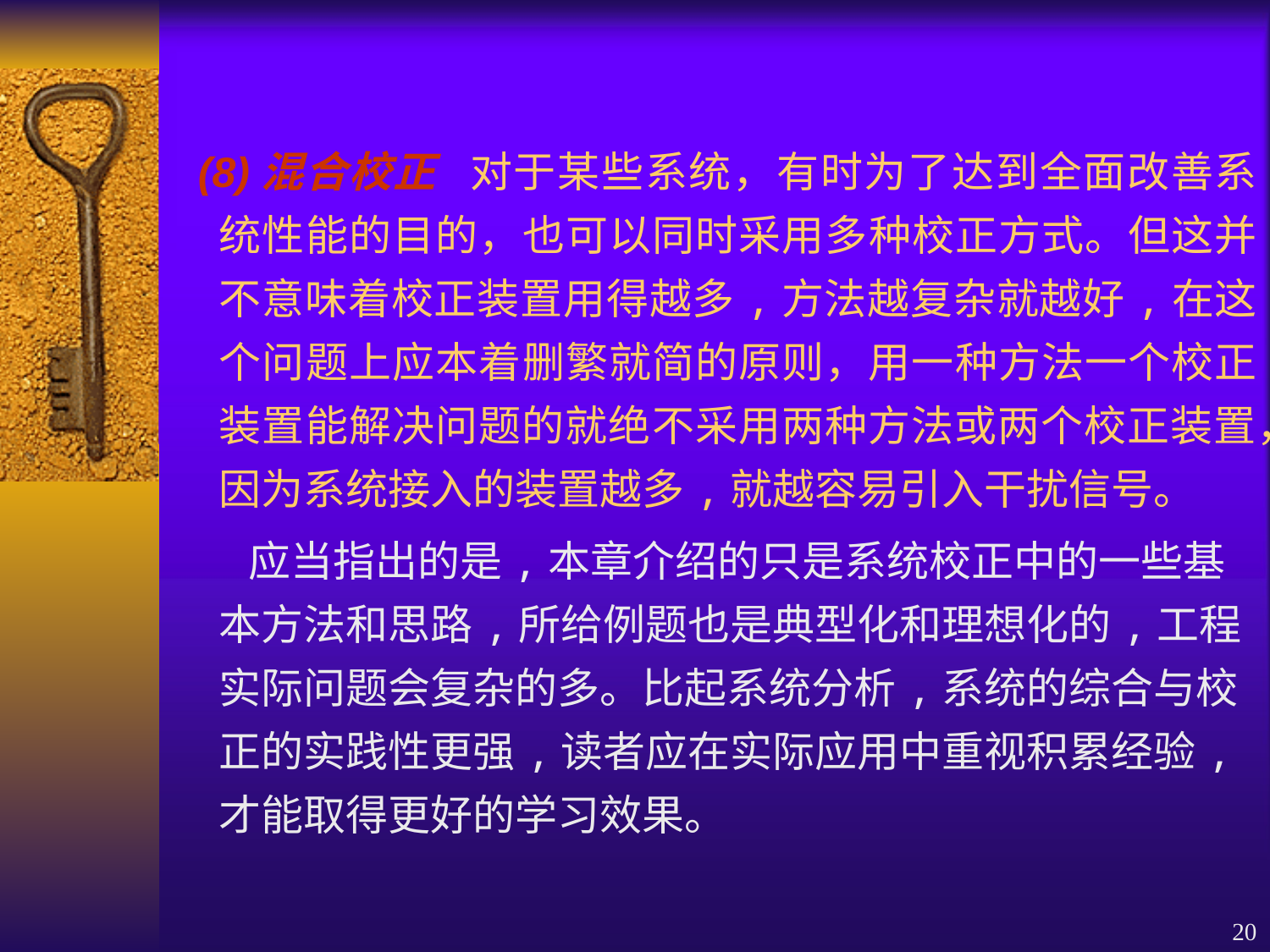

(8)混合校正   对于某些系统，有时为了达到全面改善系统性能的目的，也可以同时采用多种校正方式。但这并不意味着校正装置用得越多,方法越复杂就越好,在这个问题上应本着删繁就简的原则，用一种方法一个校正装置能解决问题的就绝不采用两种方法或两个校正装置，因为系统接入的装置越多,就越容易引入干扰信号。
       应当指出的是,本章介绍的只是系统校正中的一些基本方法和思路,所给例题也是典型化和理想化的,工程实际问题会复杂的多。比起系统分析,系统的综合与校正的实践性更强,读者应在实际应用中重视积累经验,才能取得更好的学习效果。
20